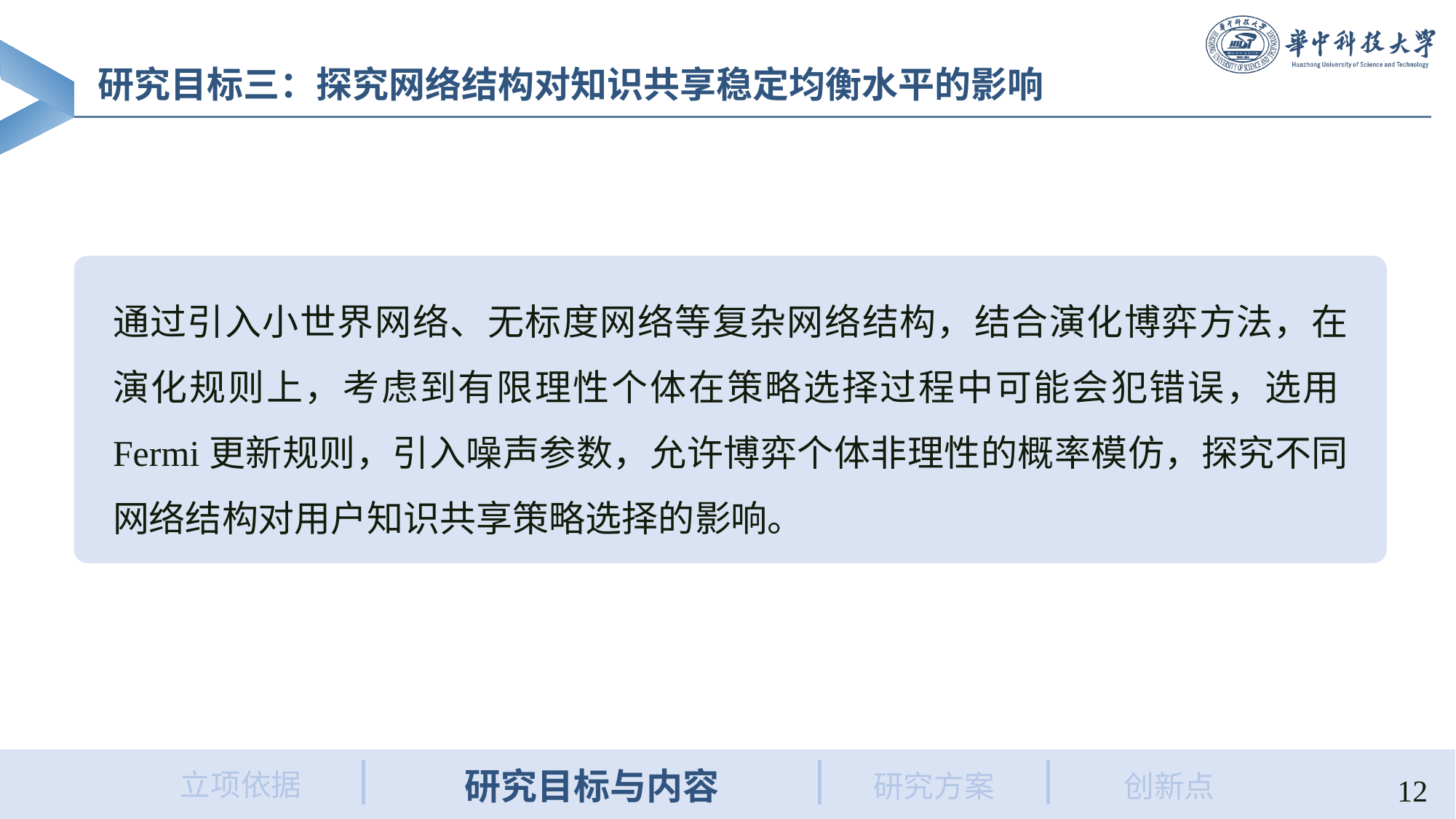

研究目标三：探究网络结构对知识共享稳定均衡水平的影响

通过引入小世界网络、无标度网络等复杂网络结构，结合演化博弈方法，在演化规则上，考虑到有限理性个体在策略选择过程中可能会犯错误，选用Fermi更新规则，引入噪声参数，允许博弈个体非理性的概率模仿，探究不同网络结构对用户知识共享策略选择的影响。

立项依据
创新点
研究方案
研究目标与内容
12